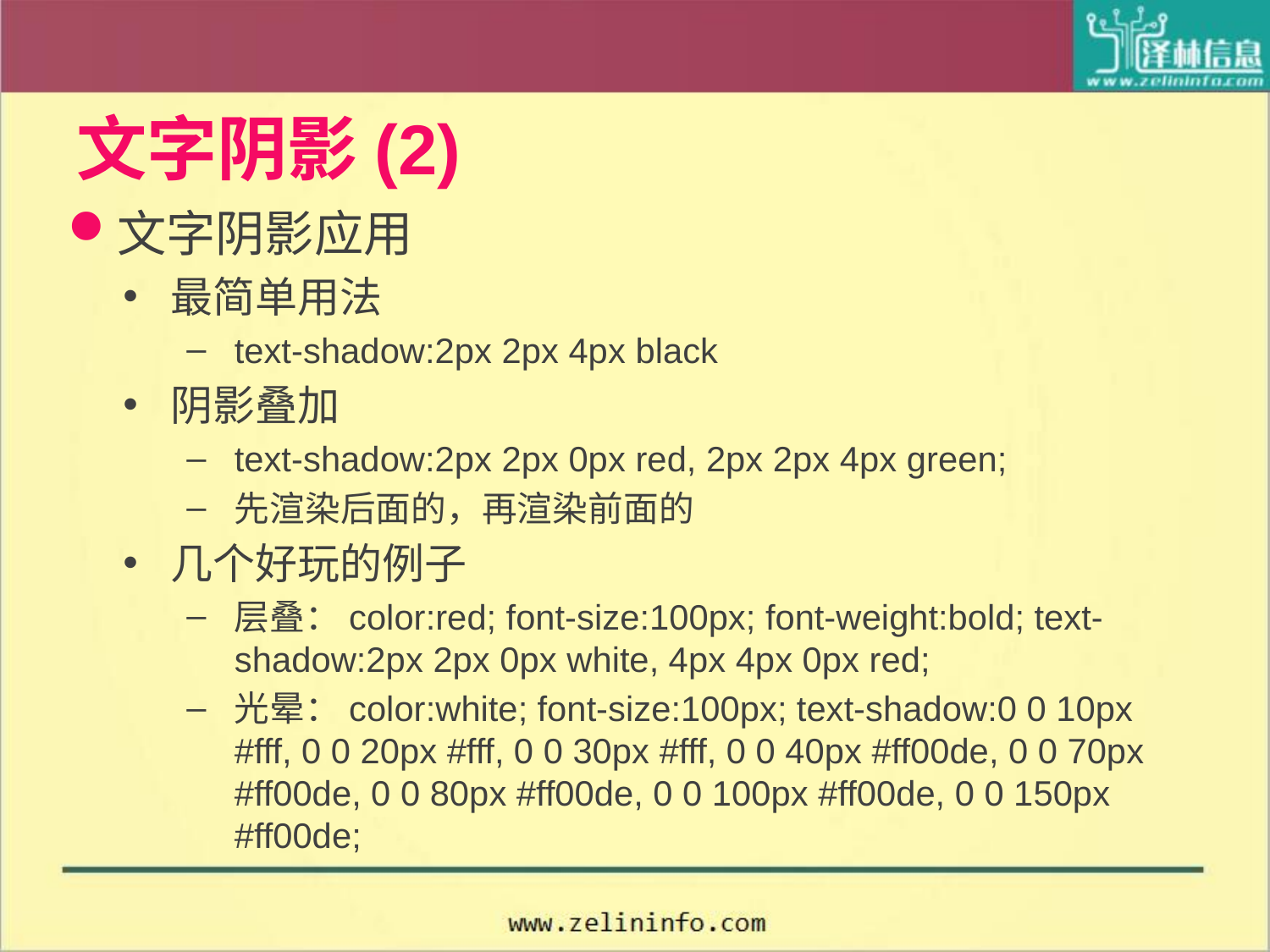

# 文字阴影(2)
文字阴影应用
最简单用法
text-shadow:2px 2px 4px black
阴影叠加
text-shadow:2px 2px 0px red, 2px 2px 4px green;
先渲染后面的，再渲染前面的
几个好玩的例子
层叠：color:red; font-size:100px; font-weight:bold; text-shadow:2px 2px 0px white, 4px 4px 0px red;
光晕：color:white; font-size:100px; text-shadow:0 0 10px #fff, 0 0 20px #fff, 0 0 30px #fff, 0 0 40px #ff00de, 0 0 70px #ff00de, 0 0 80px #ff00de, 0 0 100px #ff00de, 0 0 150px #ff00de;